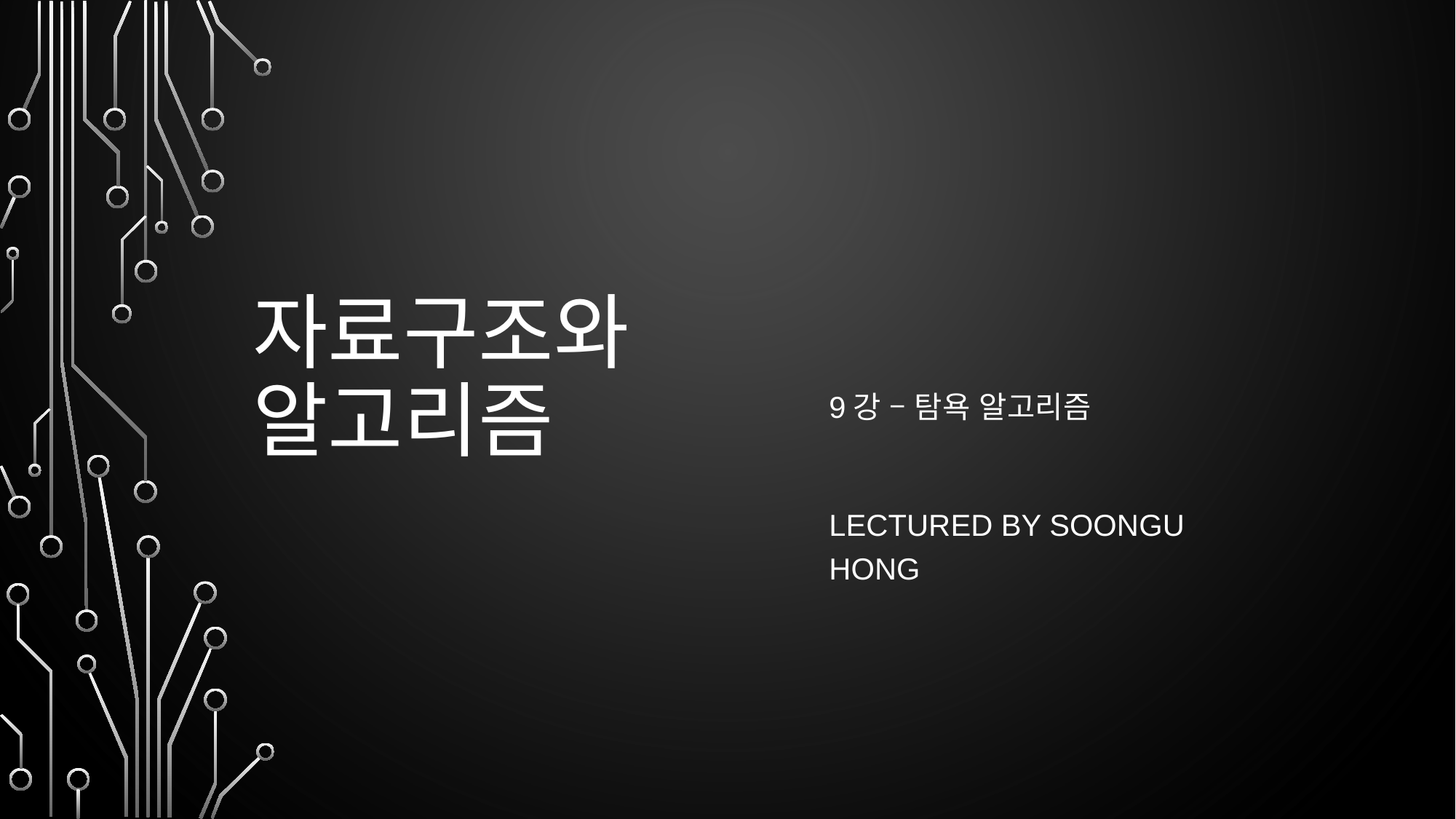

# 자료구조와 알고리즘

9강 – 탐욕 알고리즘

Lectured by Soongu Hong